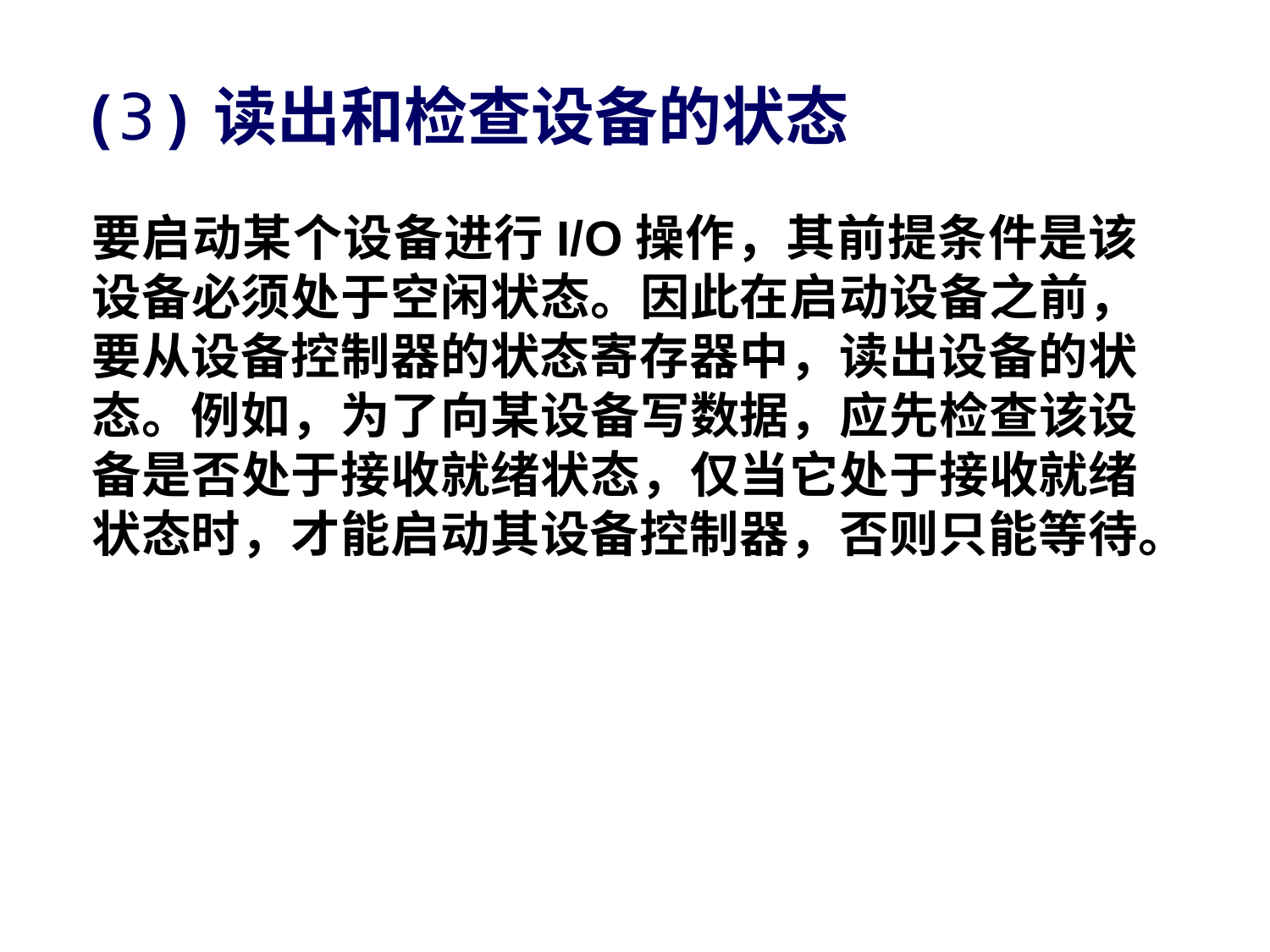

# (3)读出和检查设备的状态
要启动某个设备进行I/O操作，其前提条件是该设备必须处于空闲状态。因此在启动设备之前，要从设备控制器的状态寄存器中，读出设备的状态。例如，为了向某设备写数据，应先检查该设备是否处于接收就绪状态，仅当它处于接收就绪状态时，才能启动其设备控制器，否则只能等待。
45